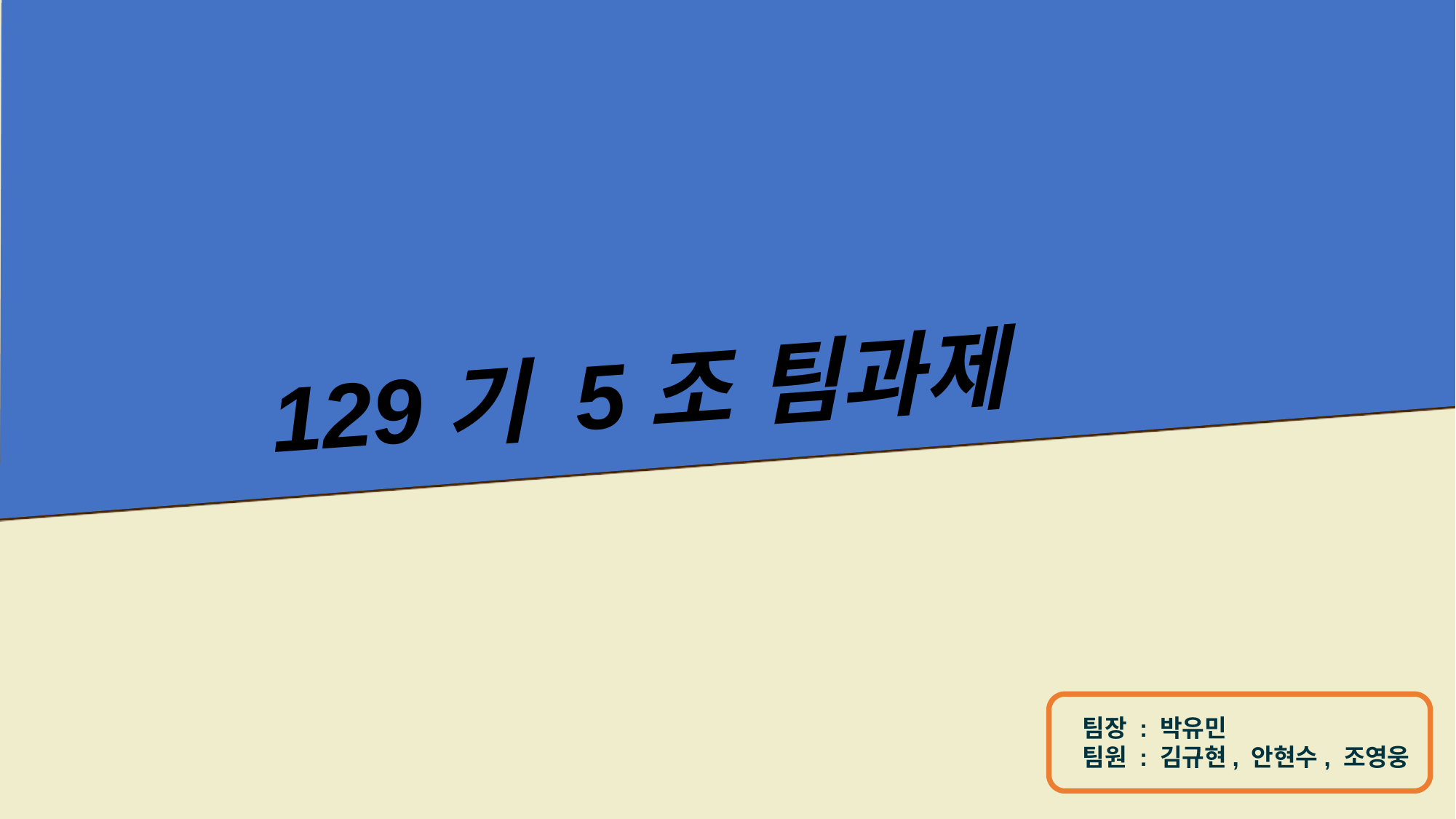

129기 5조 팀과제

팀장 : 박유민
팀원 : 김규현, 안현수, 조영웅